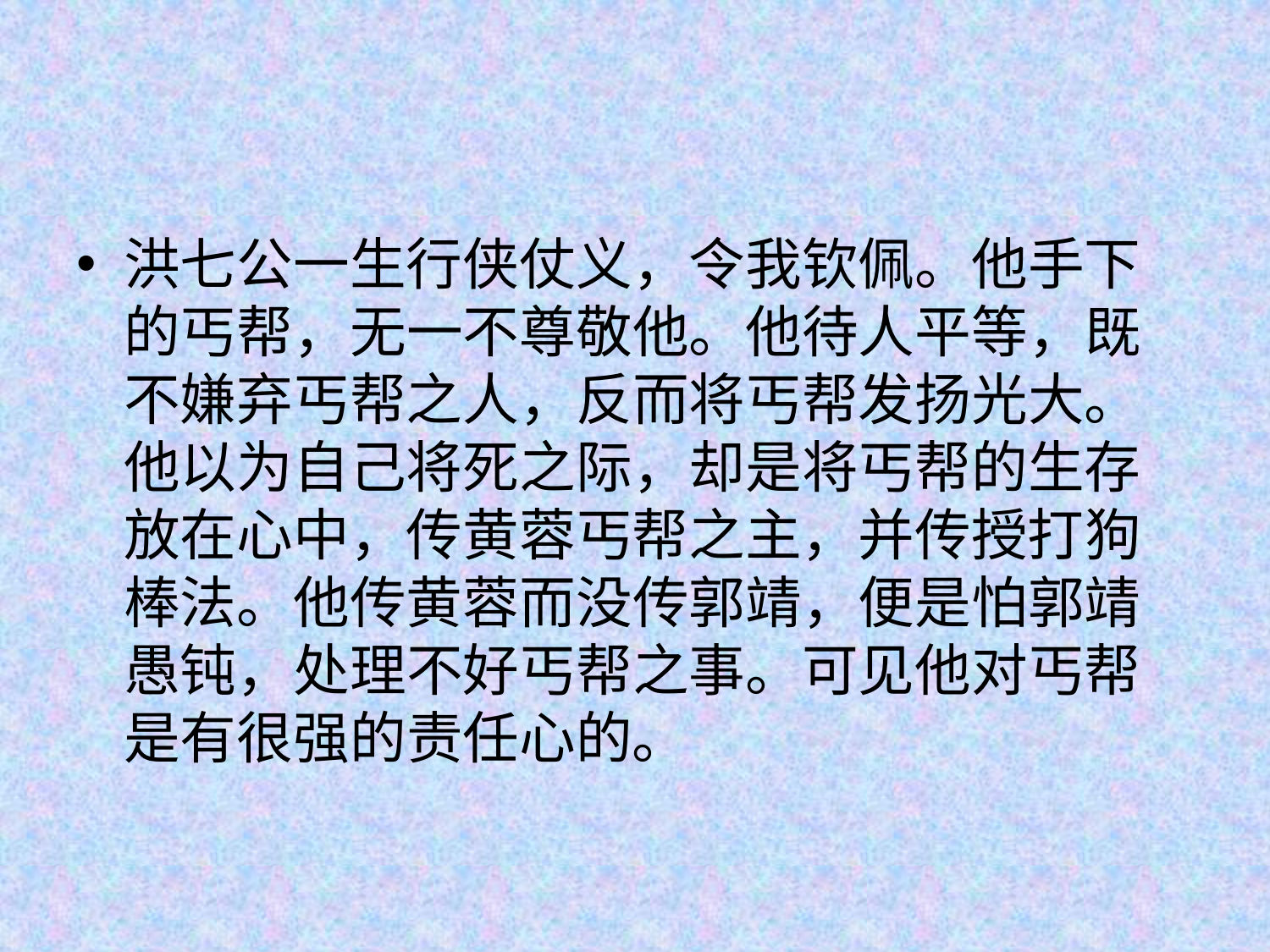

#
洪七公一生行侠仗义，令我钦佩。他手下的丐帮，无一不尊敬他。他待人平等，既不嫌弃丐帮之人，反而将丐帮发扬光大。他以为自己将死之际，却是将丐帮的生存放在心中，传黄蓉丐帮之主，并传授打狗棒法。他传黄蓉而没传郭靖，便是怕郭靖愚钝，处理不好丐帮之事。可见他对丐帮是有很强的责任心的。